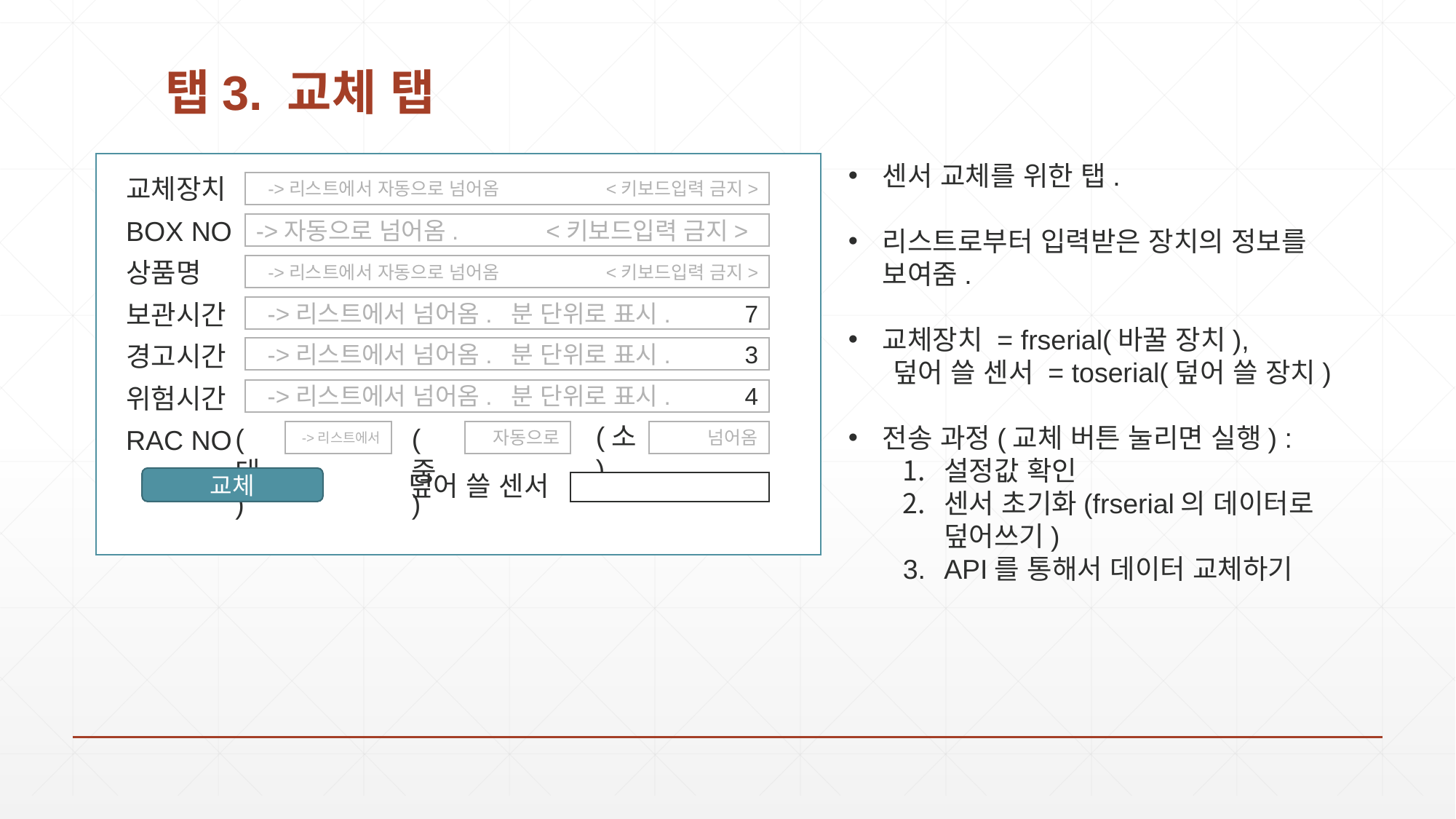

# 탭3. 교체 탭

센서 교체를 위한 탭.

리스트로부터 입력받은 장치의 정보를 보여줌.

교체장치 = frserial(바꿀 장치),
     덮어 쓸 센서 = toserial(덮어 쓸 장치)

전송 과정(교체 버튼 눌리면 실행) :
설정값 확인
센서 초기화(frserial의 데이터로 덮어쓰기)
API를 통해서 데이터 교체하기

교체장치
BOX NO
상품명
보관시간
경고시간
위험시간
RAC NO
->리스트에서 자동으로 넘어옴                    <키보드입력 금지>
->자동으로 넘어옴.             <키보드입력 금지>
->리스트에서 자동으로 넘어옴                    <키보드입력 금지>
->리스트에서 넘어옴.  분 단위로 표시.           7
->리스트에서 넘어옴.  분 단위로 표시.           3
->리스트에서 넘어옴.  분 단위로 표시.           4
(소)
(대)
(중)
자동으로
넘어옴
->리스트에서
덮어 쓸 센서
교체